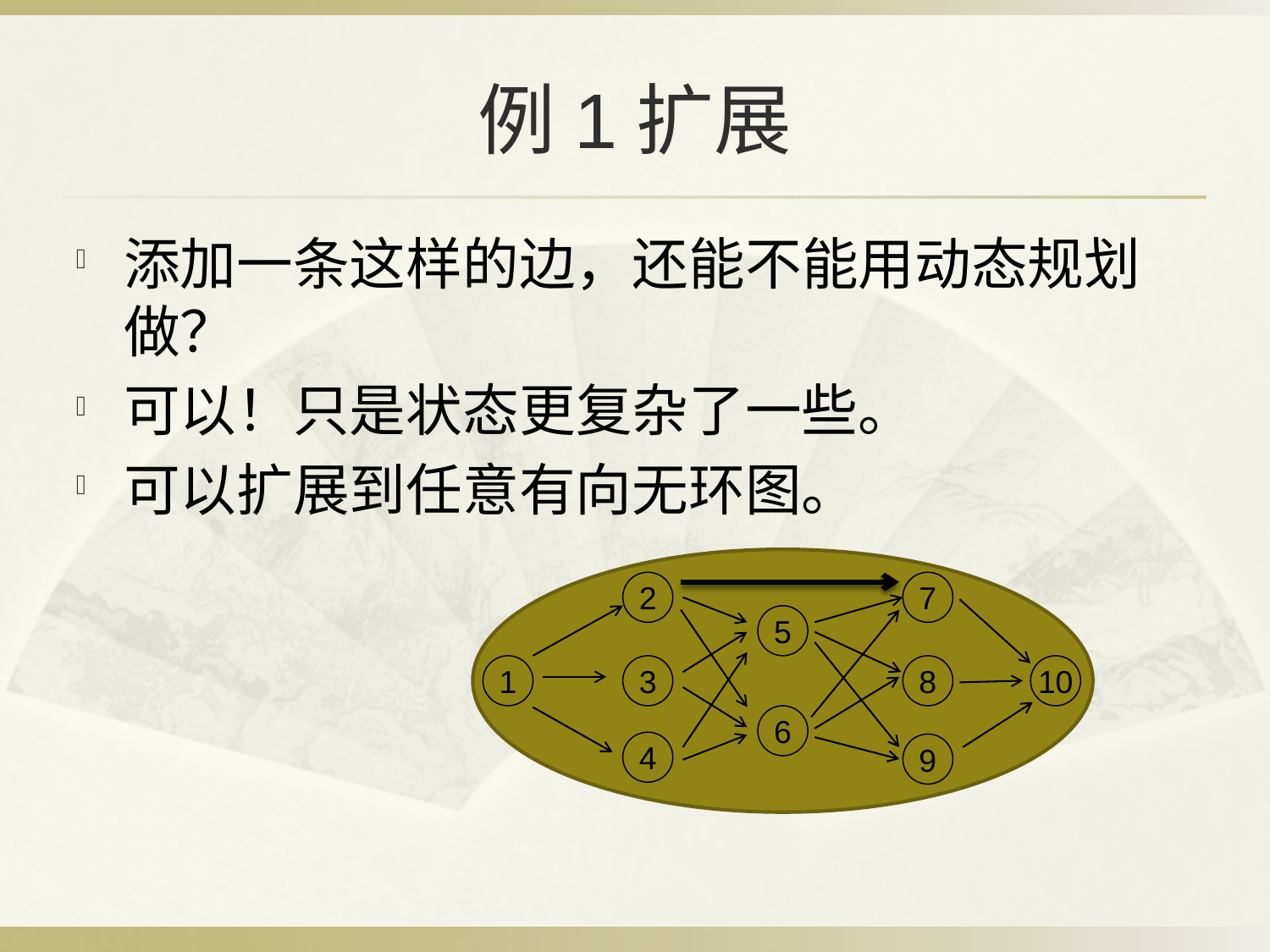

# 例1扩展
添加一条这样的边，还能不能用动态规划做？
可以！只是状态更复杂了一些。
可以扩展到任意有向无环图。

7
2
5
3
1
8
10
6
4
9